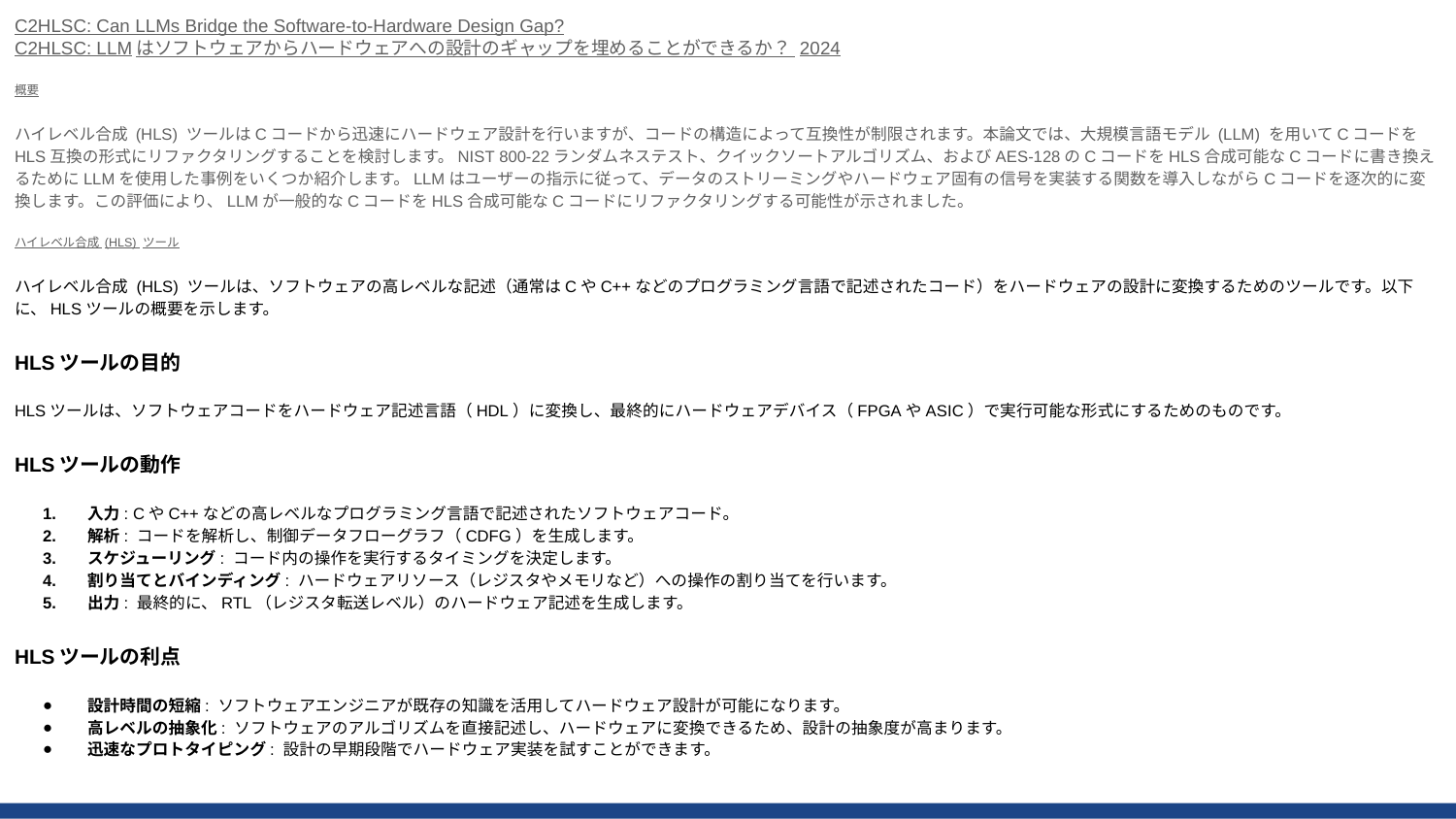

C2HLSC: Can LLMs Bridge the Software-to-Hardware Design Gap?
C2HLSC: LLMはソフトウェアからハードウェアへの設計のギャップを埋めることができるか？ 2024
概要
ハイレベル合成 (HLS) ツールはCコードから迅速にハードウェア設計を行いますが、コードの構造によって互換性が制限されます。本論文では、大規模言語モデル (LLM) を用いてCコードをHLS互換の形式にリファクタリングすることを検討します。NIST 800-22ランダムネステスト、クイックソートアルゴリズム、およびAES-128のCコードをHLS合成可能なCコードに書き換えるためにLLMを使用した事例をいくつか紹介します。LLMはユーザーの指示に従って、データのストリーミングやハードウェア固有の信号を実装する関数を導入しながらCコードを逐次的に変換します。この評価により、LLMが一般的なCコードをHLS合成可能なCコードにリファクタリングする可能性が示されました。
ハイレベル合成 (HLS) ツール
ハイレベル合成 (HLS) ツールは、ソフトウェアの高レベルな記述（通常はCやC++などのプログラミング言語で記述されたコード）をハードウェアの設計に変換するためのツールです。以下に、HLSツールの概要を示します。
HLSツールの目的
HLSツールは、ソフトウェアコードをハードウェア記述言語（HDL）に変換し、最終的にハードウェアデバイス（FPGAやASIC）で実行可能な形式にするためのものです。
HLSツールの動作
入力: CやC++などの高レベルなプログラミング言語で記述されたソフトウェアコード。
解析: コードを解析し、制御データフローグラフ（CDFG）を生成します。
スケジューリング: コード内の操作を実行するタイミングを決定します。
割り当てとバインディング: ハードウェアリソース（レジスタやメモリなど）への操作の割り当てを行います。
出力: 最終的に、RTL（レジスタ転送レベル）のハードウェア記述を生成します。
HLSツールの利点
設計時間の短縮: ソフトウェアエンジニアが既存の知識を活用してハードウェア設計が可能になります。
高レベルの抽象化: ソフトウェアのアルゴリズムを直接記述し、ハードウェアに変換できるため、設計の抽象度が高まります。
迅速なプロトタイピング: 設計の早期段階でハードウェア実装を試すことができます。